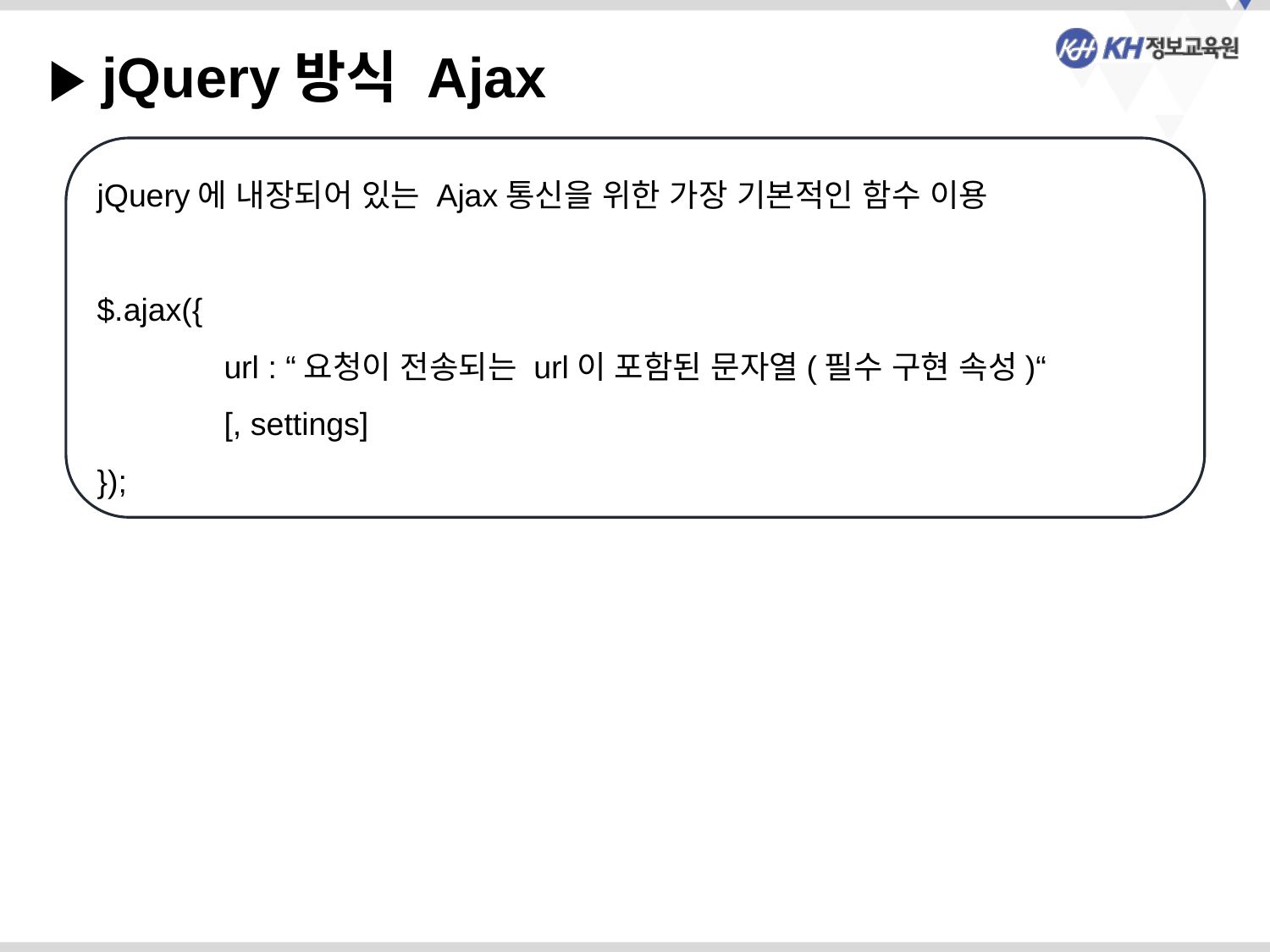

▶ jQuery방식 Ajax
jQuery에 내장되어 있는 Ajax통신을 위한 가장 기본적인 함수 이용

$.ajax({
	url : “요청이 전송되는 url이 포함된 문자열(필수 구현 속성)“
	[, settings]
});